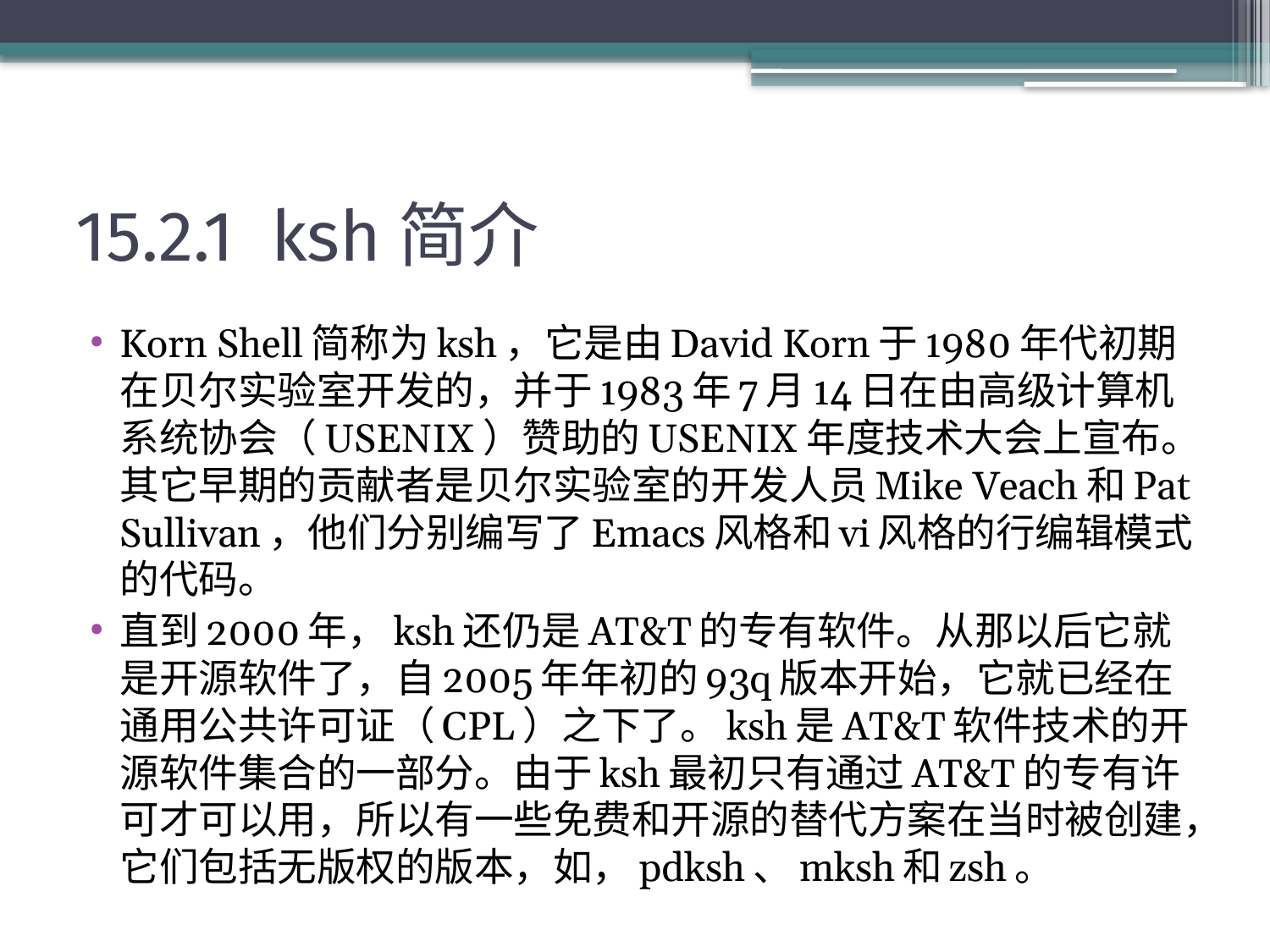

# 15.2.1  ksh简介
Korn Shell简称为ksh，它是由David Korn于1980年代初期在贝尔实验室开发的，并于1983年7月14日在由高级计算机系统协会（USENIX）赞助的USENIX年度技术大会上宣布。其它早期的贡献者是贝尔实验室的开发人员Mike Veach和Pat Sullivan，他们分别编写了Emacs风格和vi风格的行编辑模式的代码。
直到2000年，ksh还仍是AT&T的专有软件。从那以后它就是开源软件了，自2005年年初的93q版本开始，它就已经在通用公共许可证（CPL）之下了。ksh是AT&T软件技术的开源软件集合的一部分。由于ksh最初只有通过AT&T的专有许可才可以用，所以有一些免费和开源的替代方案在当时被创建，它们包括无版权的版本，如，pdksh、mksh和zsh。